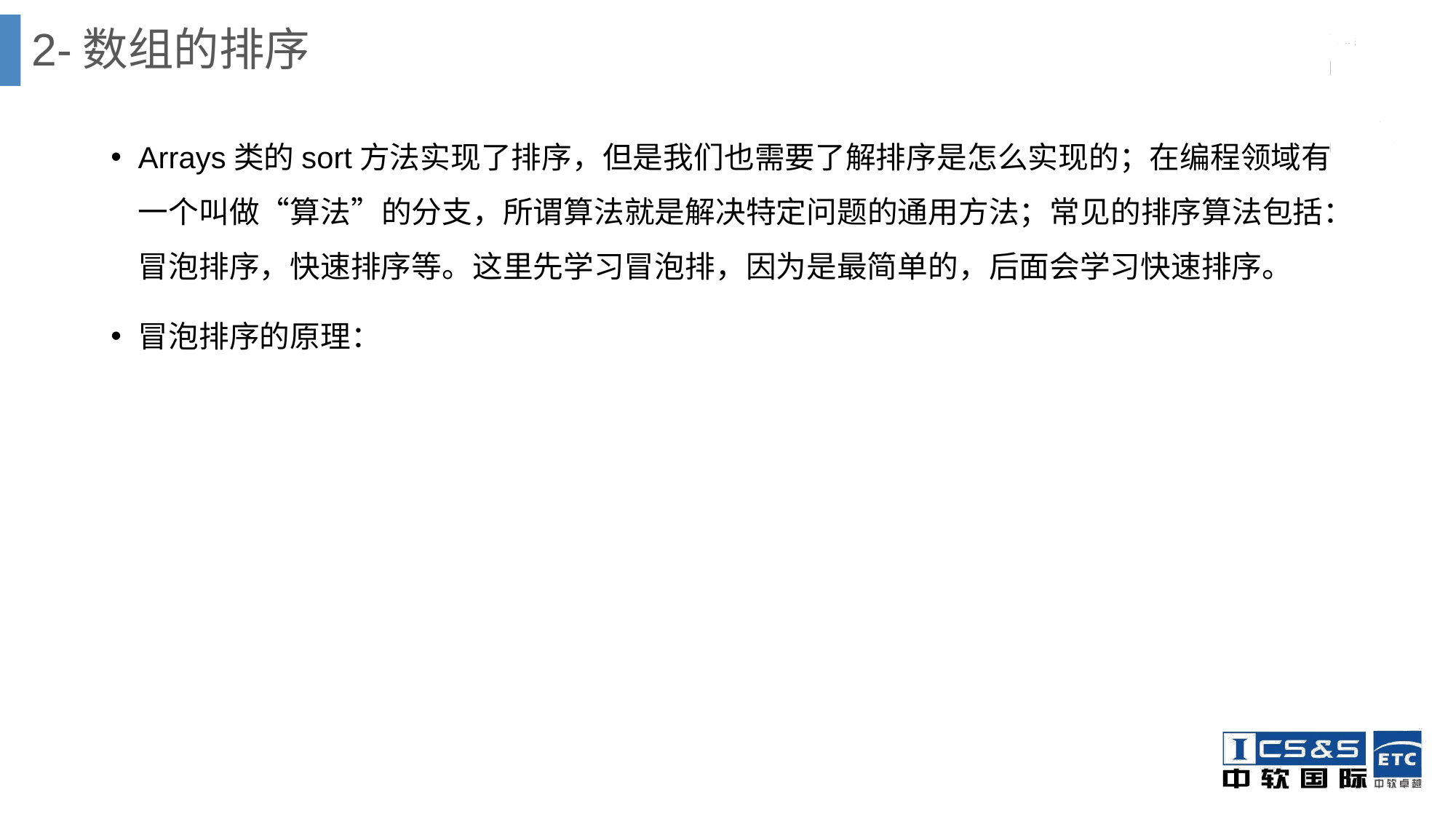

# 2-数组的排序
Arrays类的sort方法实现了排序，但是我们也需要了解排序是怎么实现的；在编程领域有一个叫做“算法”的分支，所谓算法就是解决特定问题的通用方法；常见的排序算法包括：冒泡排序，快速排序等。这里先学习冒泡排，因为是最简单的，后面会学习快速排序。
冒泡排序的原理：